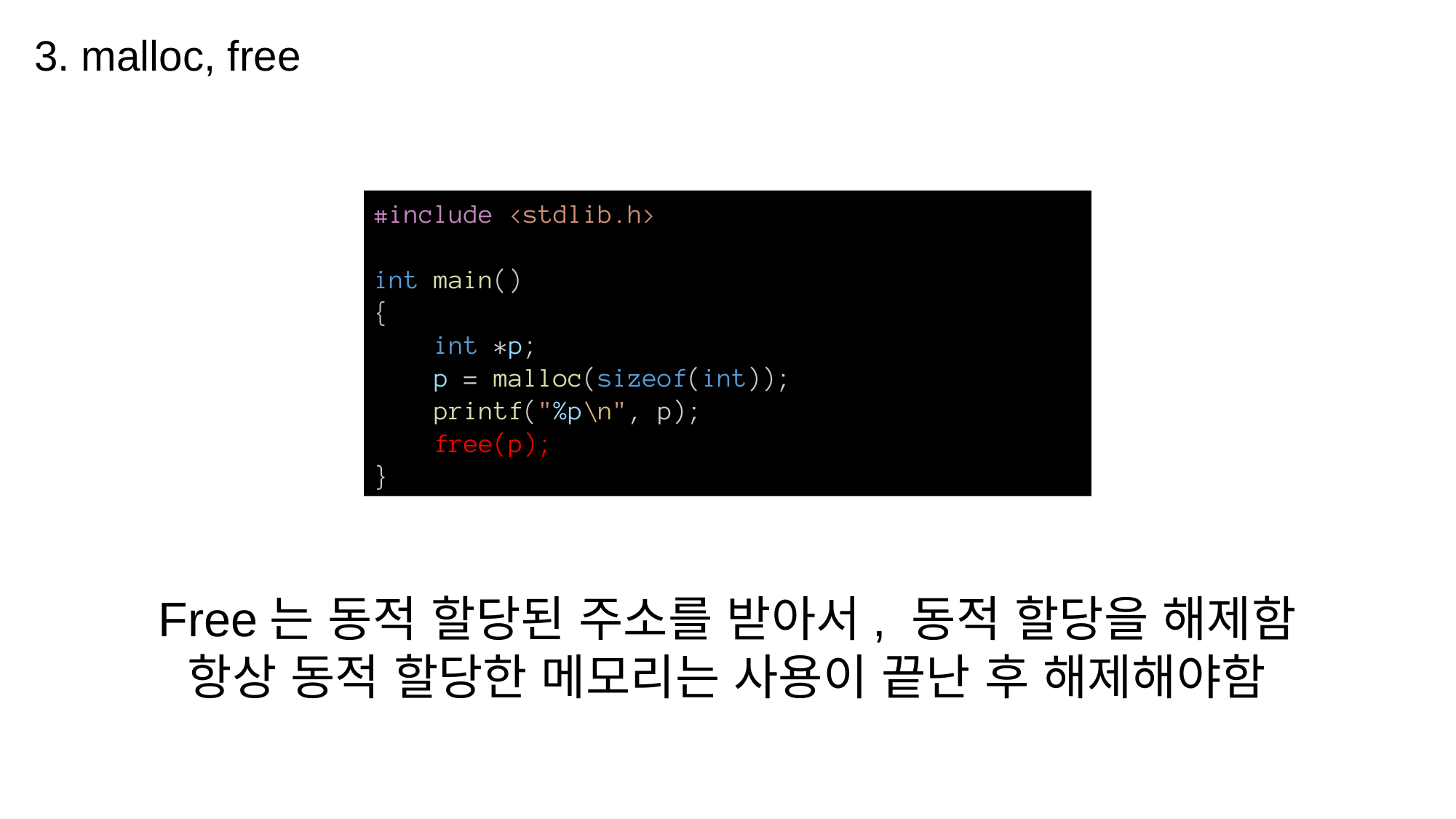

3. malloc, free
#include <stdlib.h>
int main()
{
    int *p;
    p = malloc(sizeof(int));
    printf("%p\n", p);
    free(p);
}
Free는 동적 할당된 주소를 받아서, 동적 할당을 해제함
항상 동적 할당한 메모리는 사용이 끝난 후 해제해야함